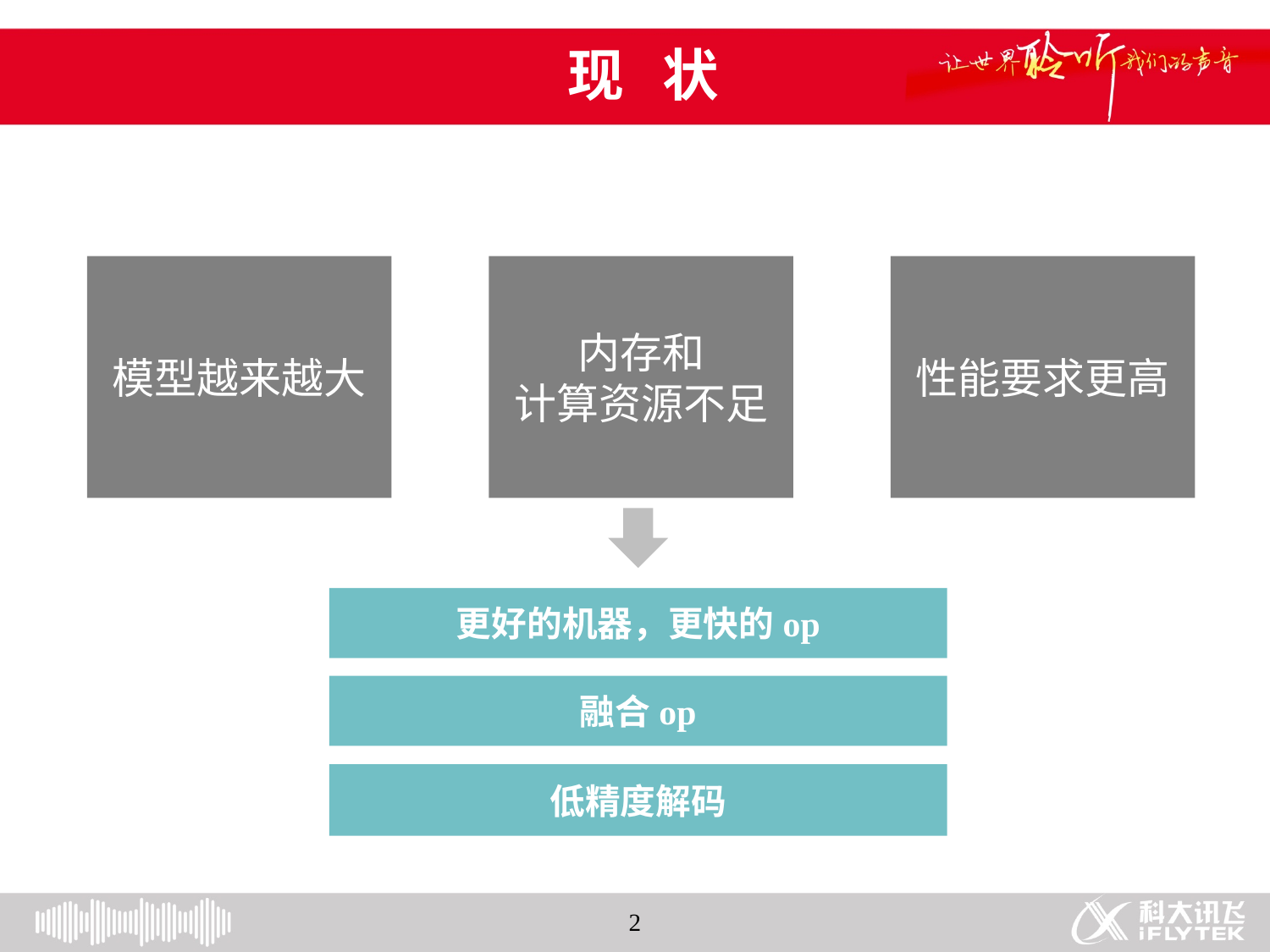

# 现   状
模型越来越大
内存和
计算资源不足
性能要求更高

更好的机器，更快的op
融合op
低精度解码
2